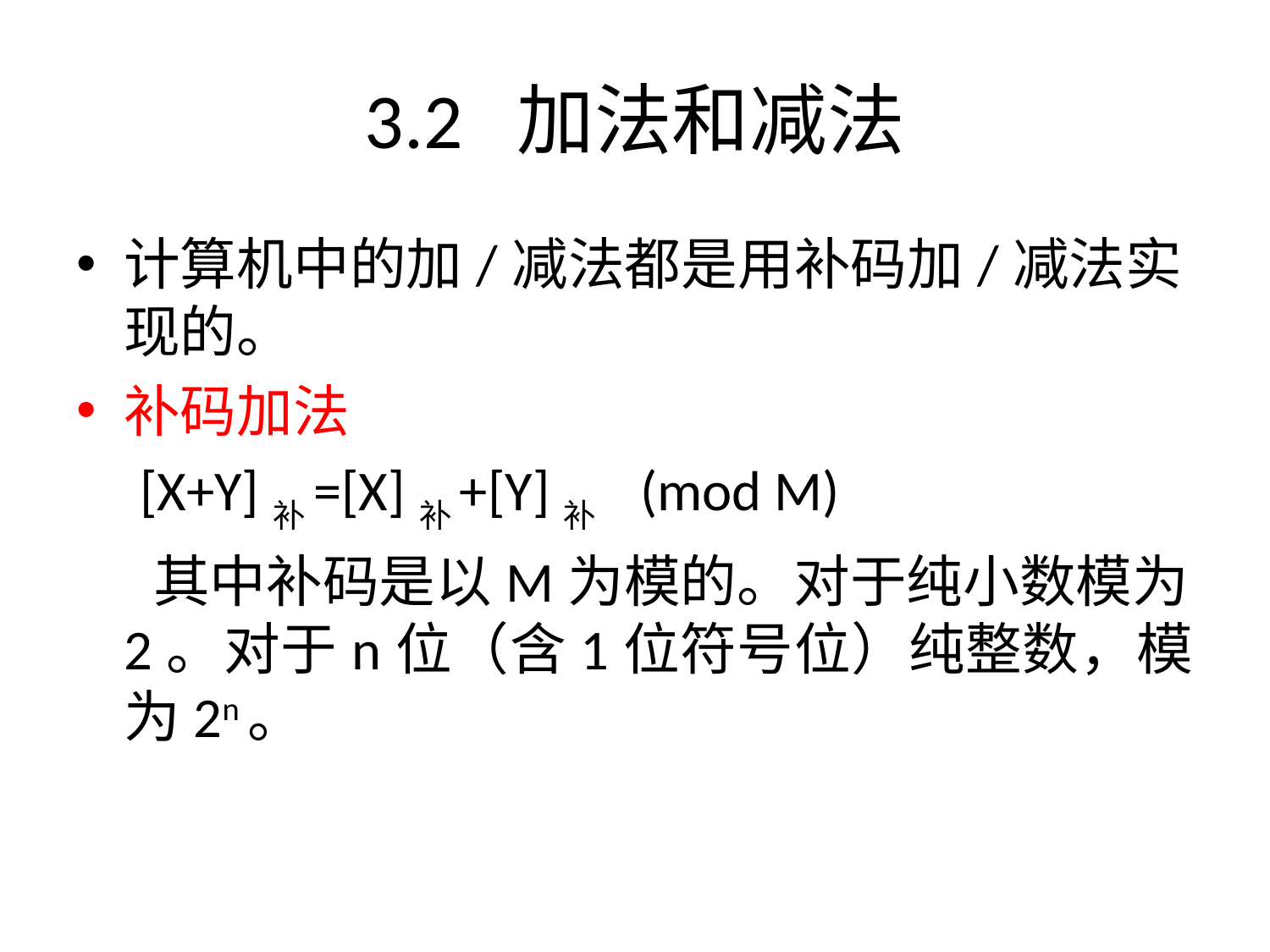

# 3.2  加法和减法
计算机中的加/减法都是用补码加/减法实现的。
补码加法
     [X+Y]补=[X]补+[Y]补     (mod M)
     其中补码是以M为模的。对于纯小数模为2。对于n位（含1位符号位）纯整数，模为2n。